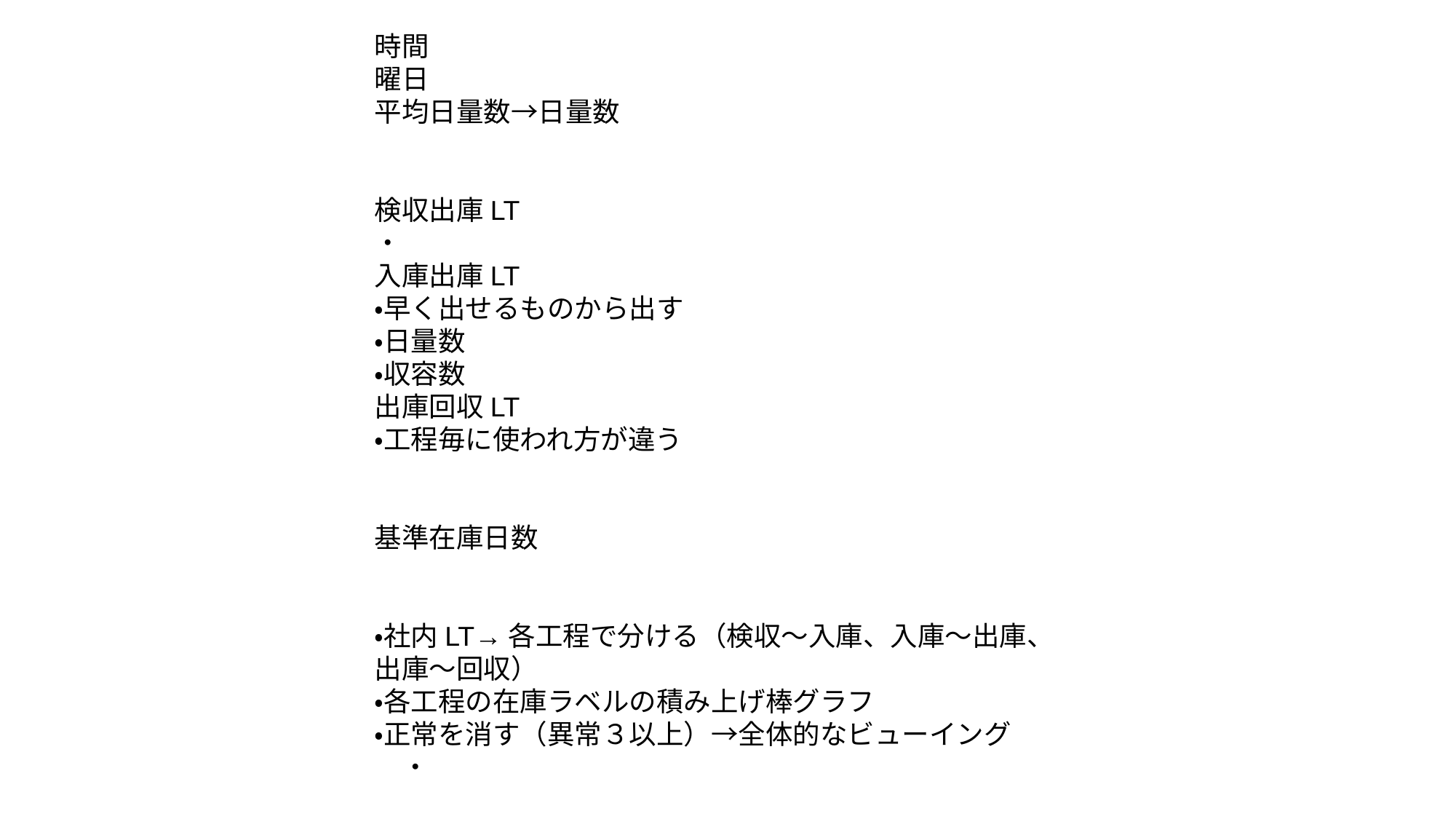

時間
曜日
平均日量数→日量数

検収出庫LT
・
入庫出庫LT
・早く出せるものから出す
・日量数
・収容数
出庫回収LT
・工程毎に使われ方が違う

基準在庫日数

・社内LT→各工程で分ける（検収～入庫、入庫～出庫、出庫～回収）
・各工程の在庫ラベルの積み上げ棒グラフ
・正常を消す（異常３以上）→全体的なビューイング
　・